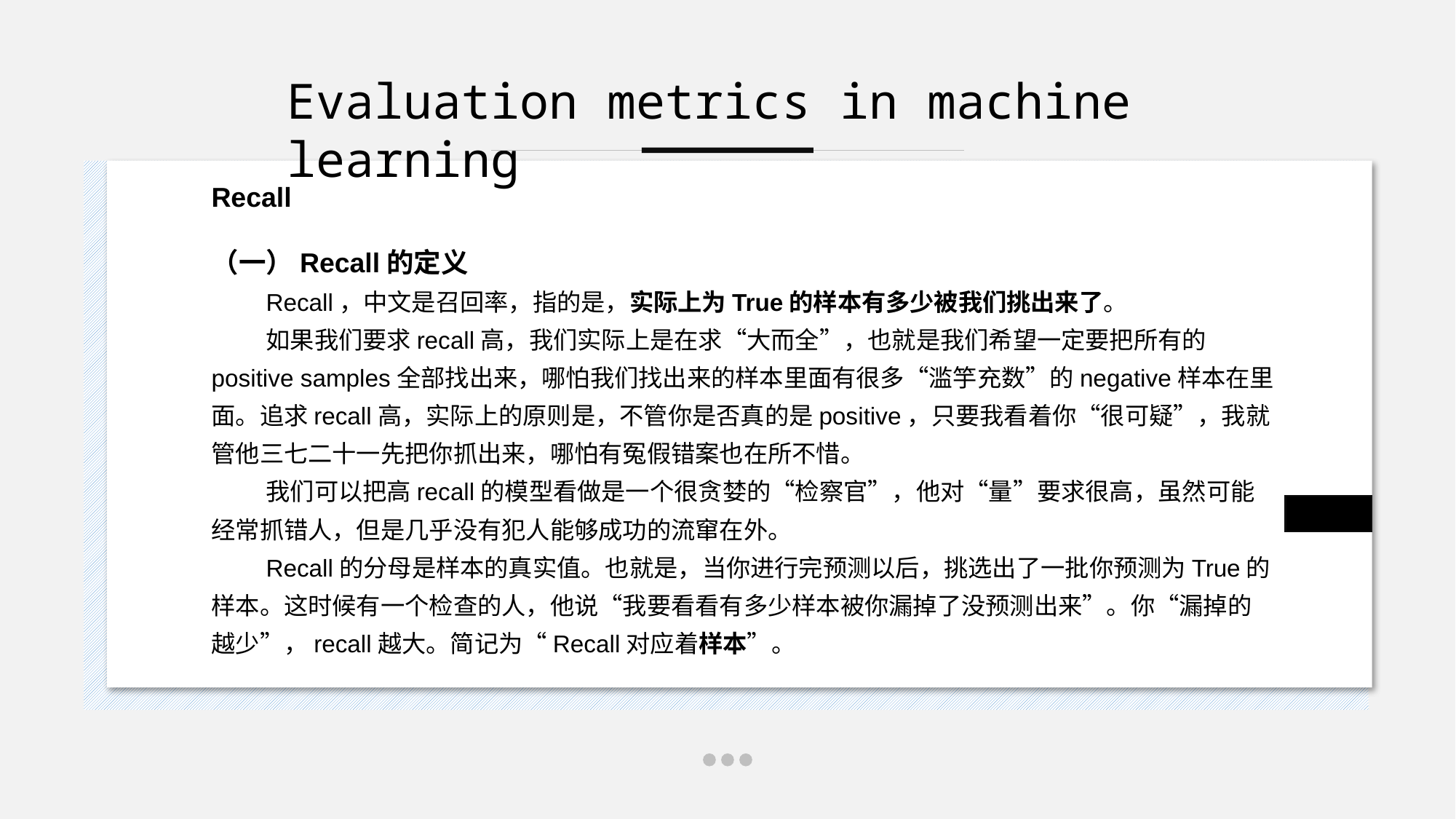

Evaluation metrics in machine learning

Recall

（一）Recall的定义
Recall，中文是召回率，指的是，实际上为True的样本有多少被我们挑出来了。
如果我们要求recall高，我们实际上是在求“大而全”，也就是我们希望一定要把所有的positive samples全部找出来，哪怕我们找出来的样本里面有很多“滥竽充数”的negative样本在里面。追求recall高，实际上的原则是，不管你是否真的是positive，只要我看着你“很可疑”，我就管他三七二十一先把你抓出来，哪怕有冤假错案也在所不惜。
我们可以把高recall的模型看做是一个很贪婪的“检察官”，他对“量”要求很高，虽然可能经常抓错人，但是几乎没有犯人能够成功的流窜在外。
Recall的分母是样本的真实值。也就是，当你进行完预测以后，挑选出了一批你预测为True的样本。这时候有一个检查的人，他说“我要看看有多少样本被你漏掉了没预测出来”。你“漏掉的越少”，recall越大。简记为“Recall对应着样本”。